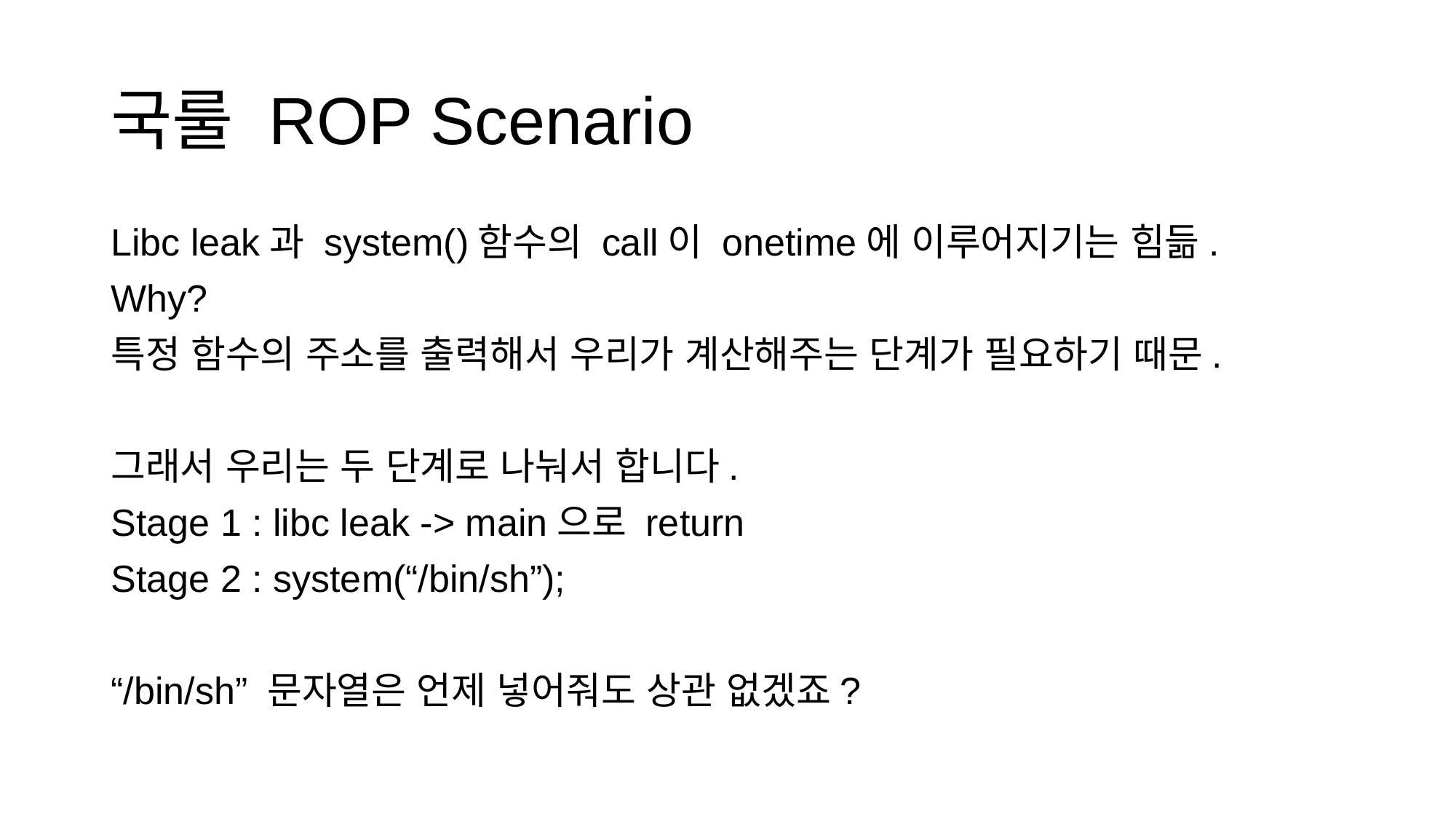

# 국룰 ROP Scenario
Libc leak과 system()함수의 call이 onetime에 이루어지기는 힘듦.
Why?
특정 함수의 주소를 출력해서 우리가 계산해주는 단계가 필요하기 때문.

그래서 우리는 두 단계로 나눠서 합니다.
Stage 1 : libc leak -> main으로 return
Stage 2 : system(“/bin/sh”);

“/bin/sh” 문자열은 언제 넣어줘도 상관 없겠죠?